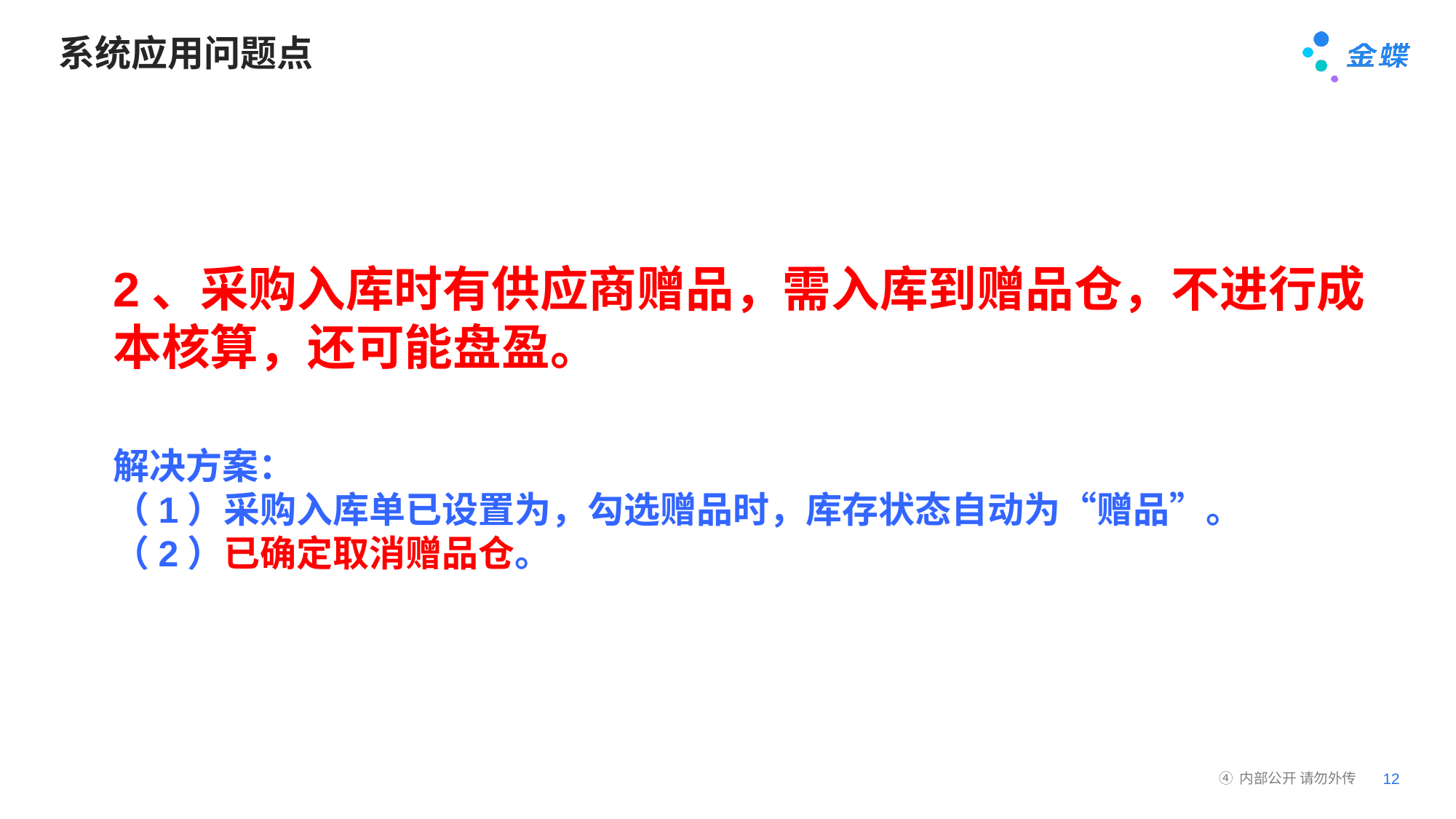

# 系统应用问题点
2、采购入库时有供应商赠品，需入库到赠品仓，不进行成本核算，还可能盘盈。
解决方案：
（1）采购入库单已设置为，勾选赠品时，库存状态自动为“赠品”。
（2）已确定取消赠品仓。